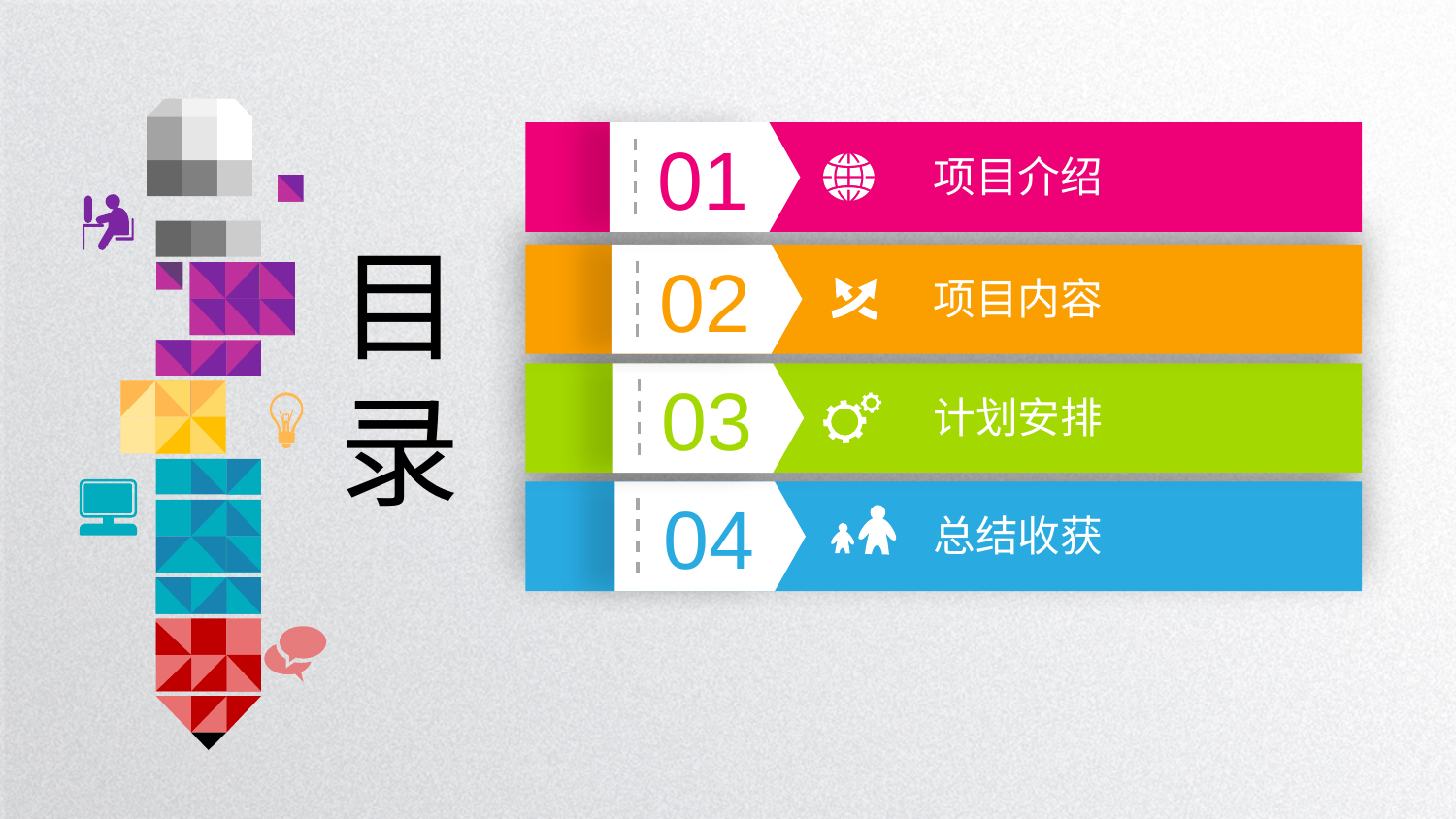

01

项目介绍

目
录
02

项目内容

03

计划安排

04

总结收获